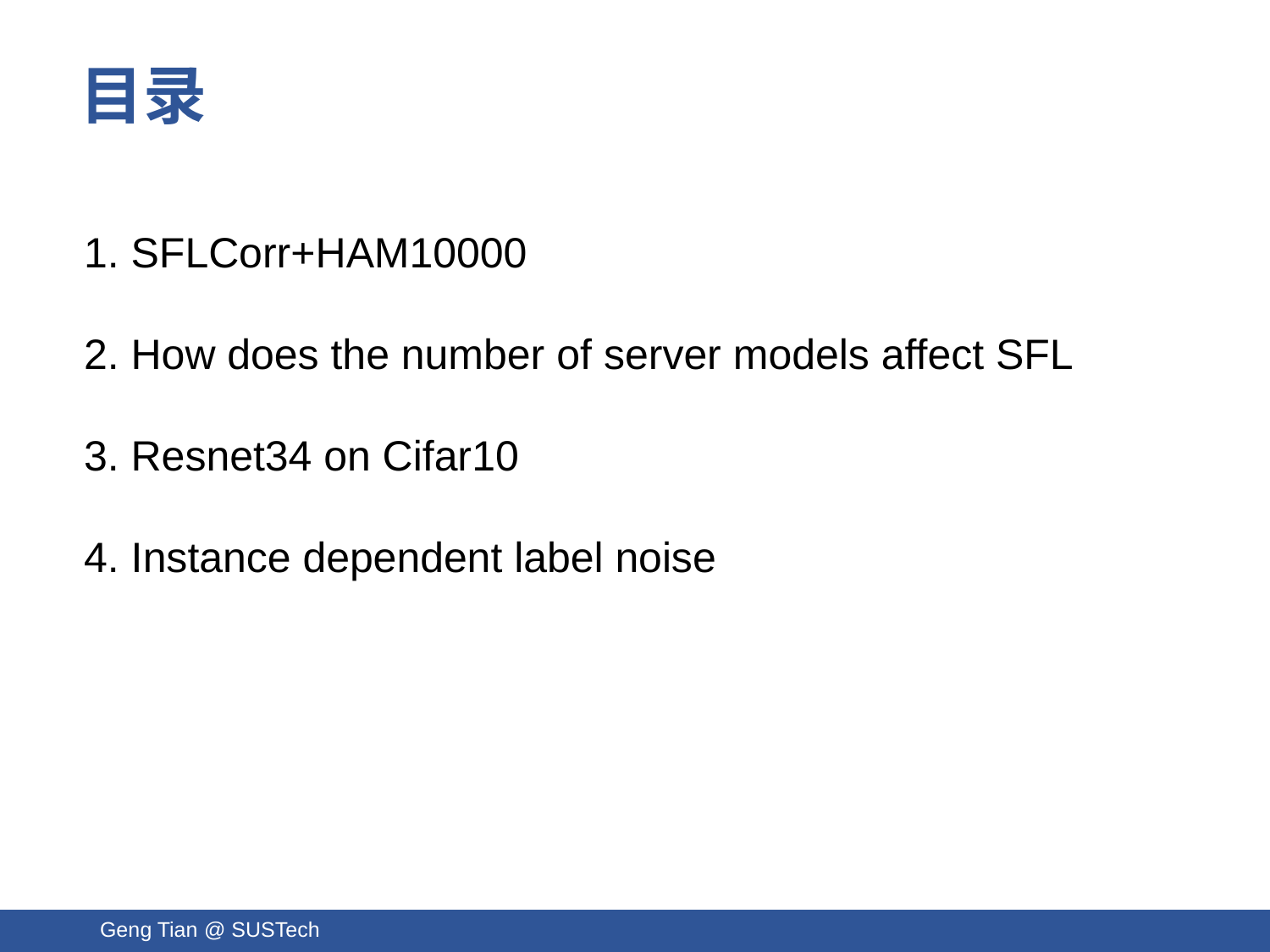

# 目录
1. SFLCorr+HAM10000

2. How does the number of server models affect SFL

3. Resnet34 on Cifar10

4. Instance dependent label noise
Geng Tian @ SUSTech
2